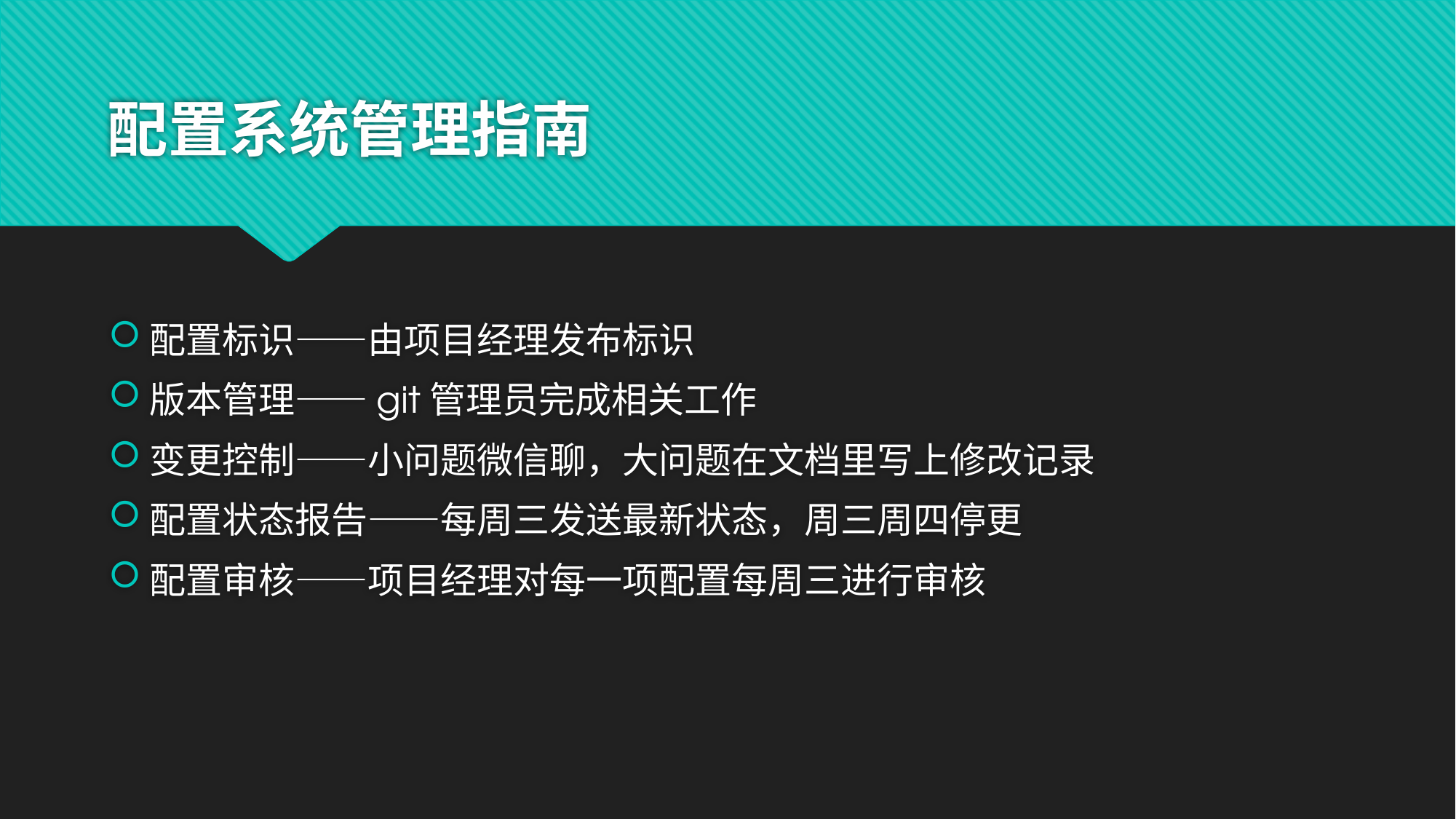

# 配置系统管理指南
配置标识——由项目经理发布标识
版本管理——git管理员完成相关工作
变更控制——小问题微信聊，大问题在文档里写上修改记录
配置状态报告——每周三发送最新状态，周三周四停更
配置审核——项目经理对每一项配置每周三进行审核